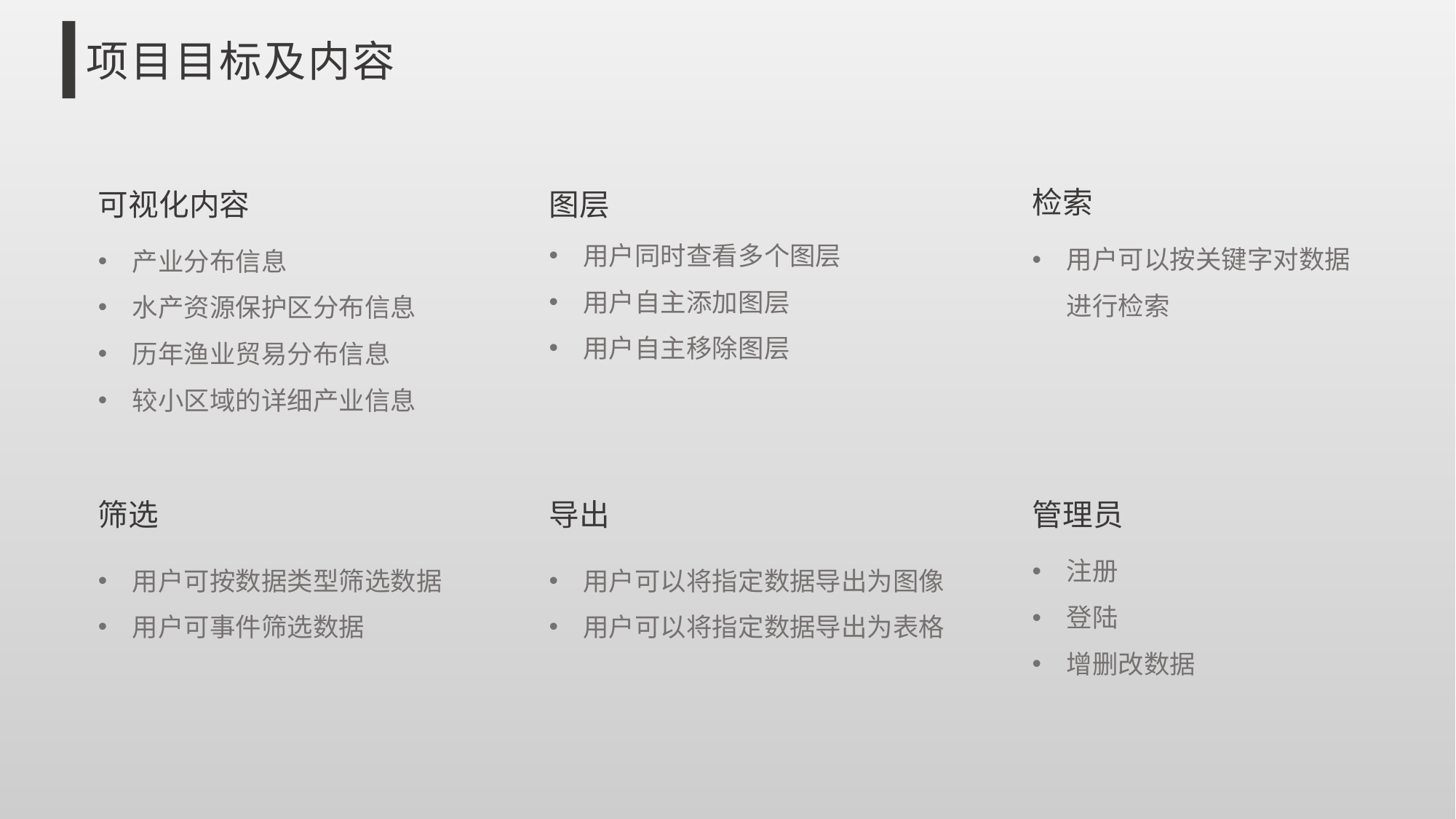

项目目标及内容
检索
可视化内容
图层
用户同时查看多个图层
用户自主添加图层
用户自主移除图层
用户可以按关键字对数据进行检索
产业分布信息
水产资源保护区分布信息
历年渔业贸易分布信息
较小区域的详细产业信息
筛选
导出
管理员
注册
登陆
增删改数据
用户可按数据类型筛选数据
用户可事件筛选数据
用户可以将指定数据导出为图像
用户可以将指定数据导出为表格